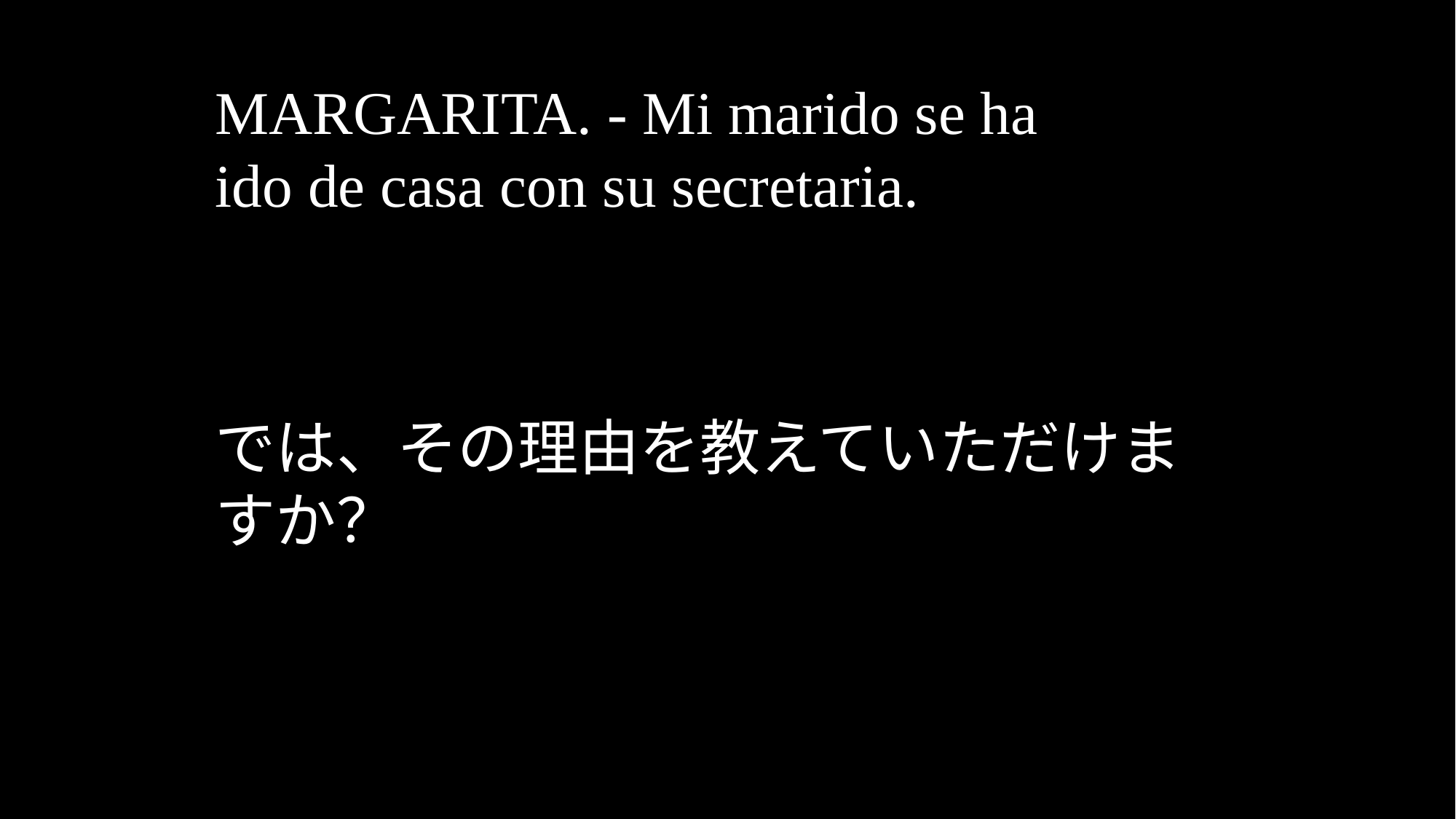

MARGARITA. - Mi marido se ha ido de casa con su secretaria.

では、その理由を教えていただけますか？